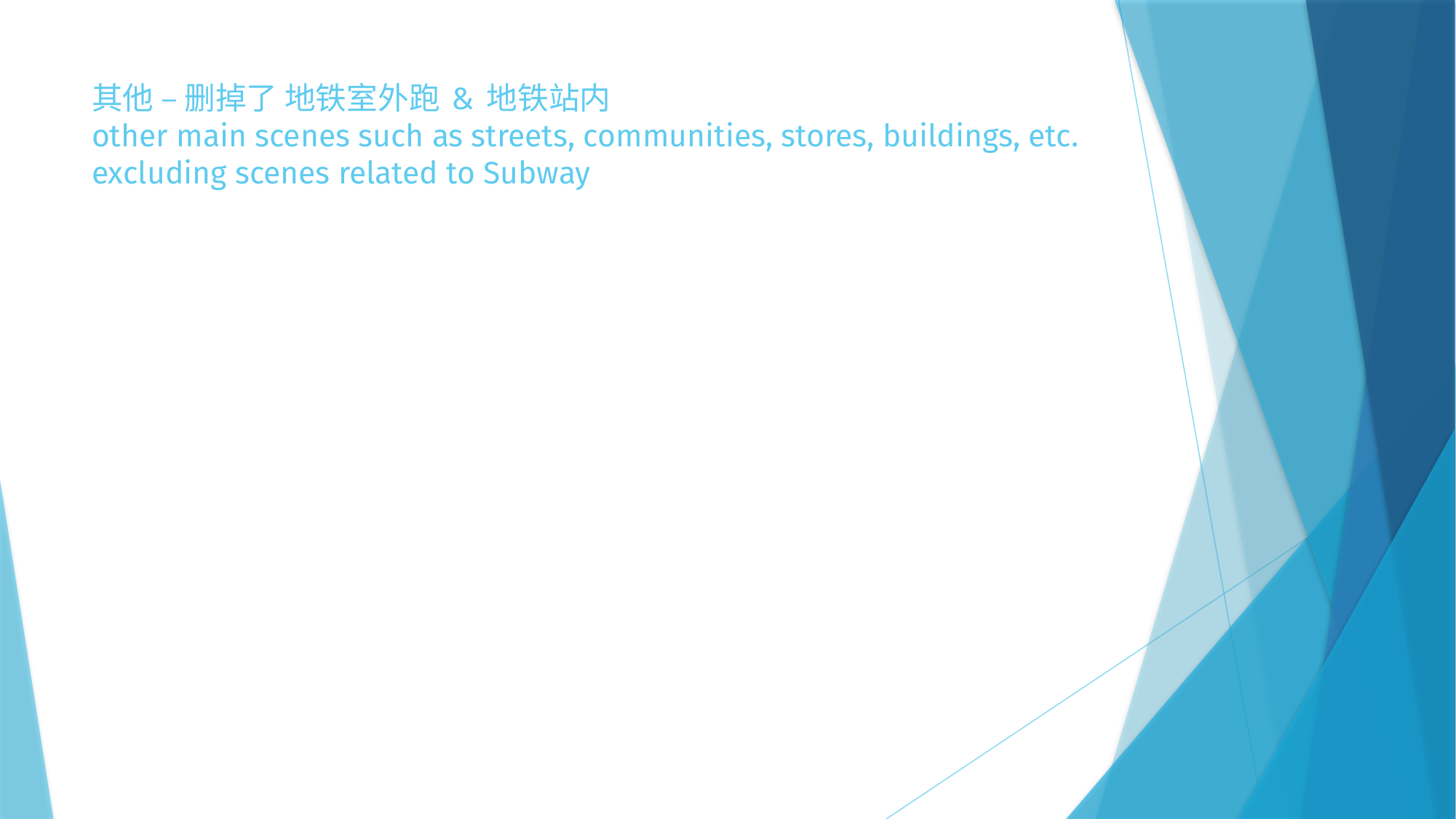

# 其他 – 删掉了 地铁室外跑 & 地铁站内 other main scenes such as streets, communities, stores, buildings, etc. excluding scenes related to Subway